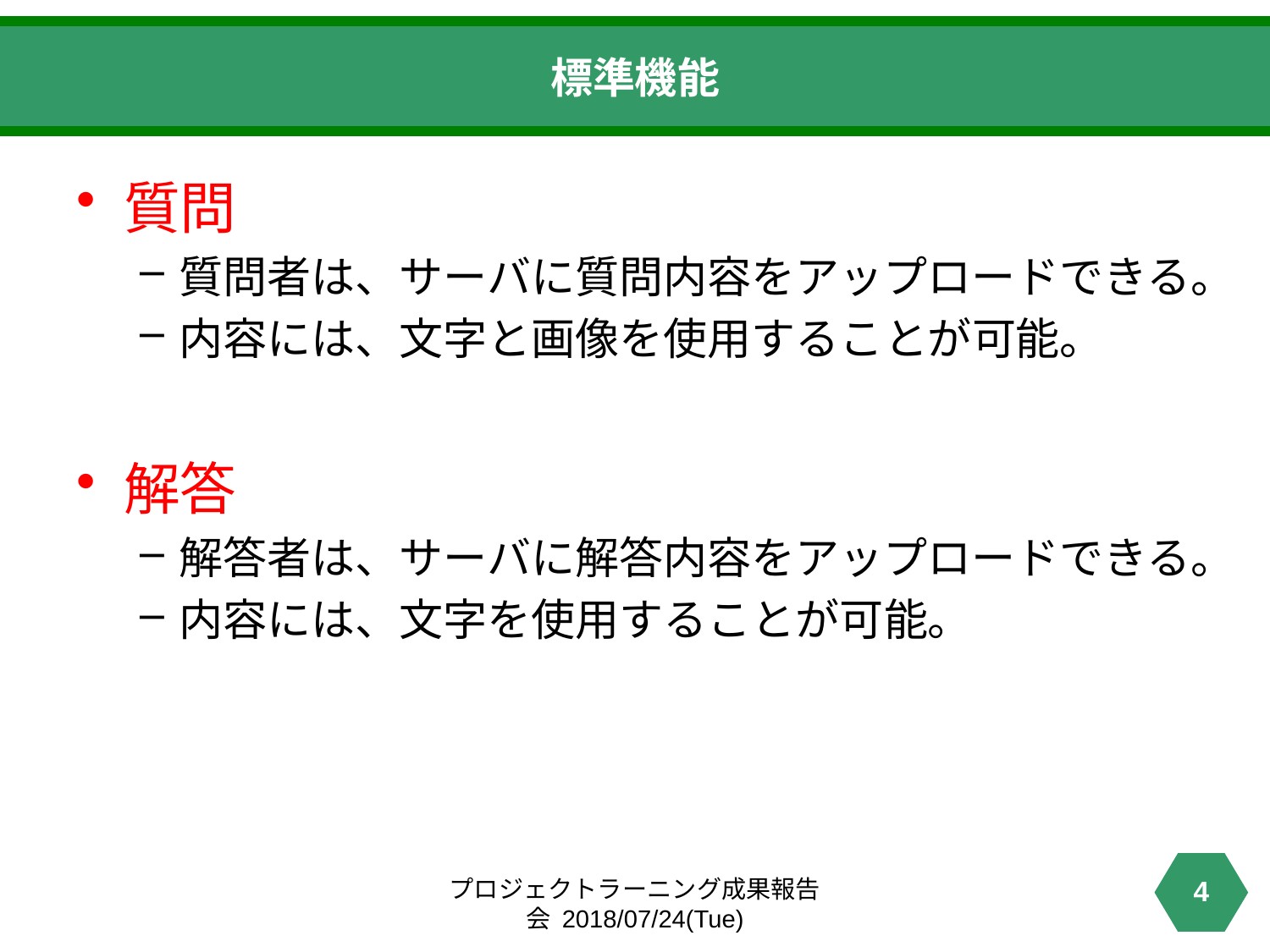

# 標準機能
質問
質問者は、サーバに質問内容をアップロードできる。
内容には、文字と画像を使用することが可能。

解答
解答者は、サーバに解答内容をアップロードできる。
内容には、文字を使用することが可能。

プロジェクトラーニング成果報告会 2018/07/24(Tue)
4